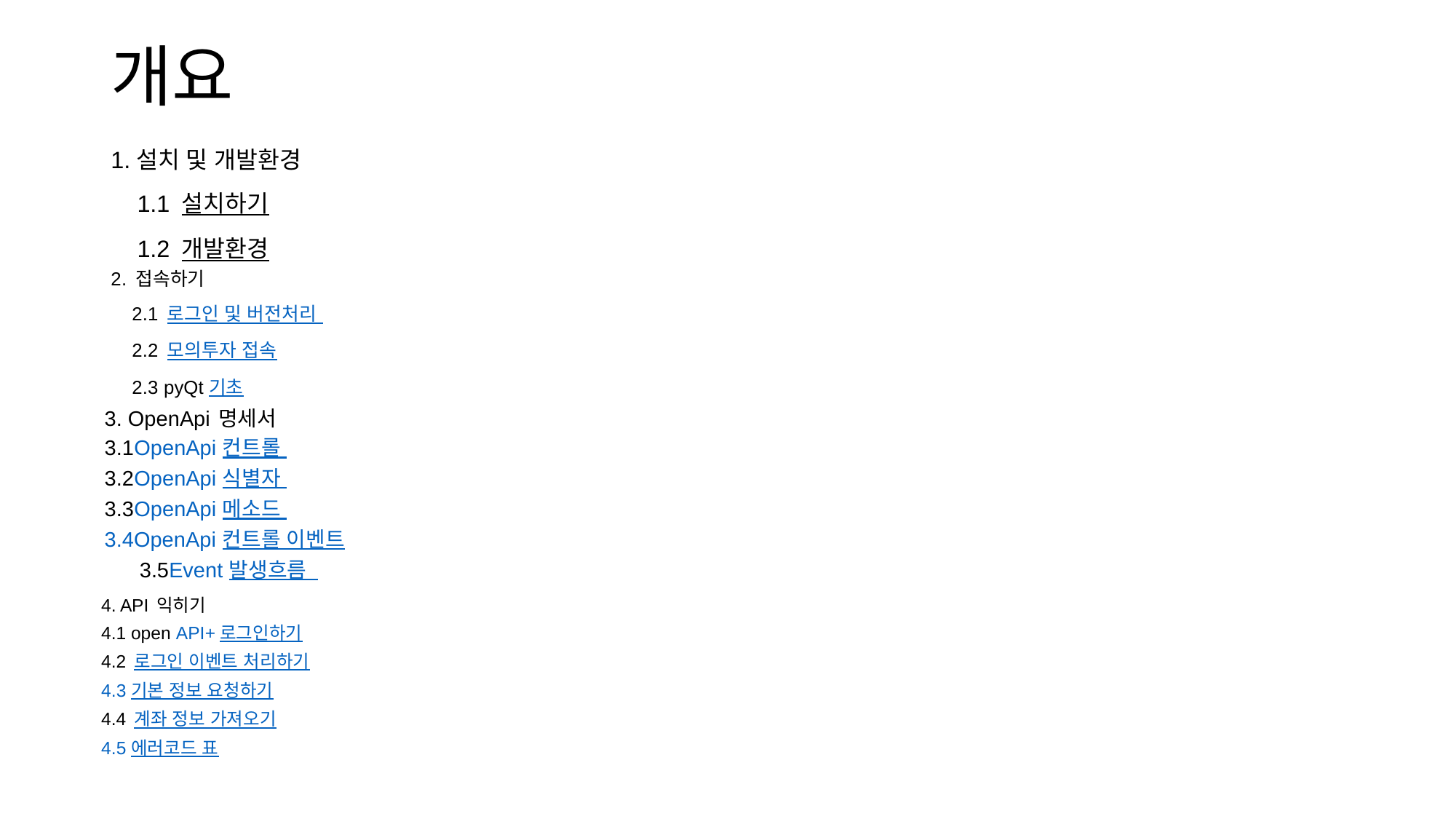

# 개요
1.설치 및 개발환경
    1.1 설치하기
    1.2 개발환경
2. 접속하기
    2.1 로그인 및 버전처리
    2.2 모의투자 접속
    2.3 pyQt 기초
3. OpenApi 명세서
	3.1OpenApi 컨트롤
	3.2OpenApi 식별자
	3.3OpenApi 메소드
	3.4OpenApi 컨트롤 이벤트
      3.5Event 발생흐름

4. API 익히기
	4.1 open API+ 로그인하기
	4.2 로그인 이벤트 처리하기
	4.3 기본 정보 요청하기
	4.4 계좌 정보 가져오기
	4.5 에러코드 표